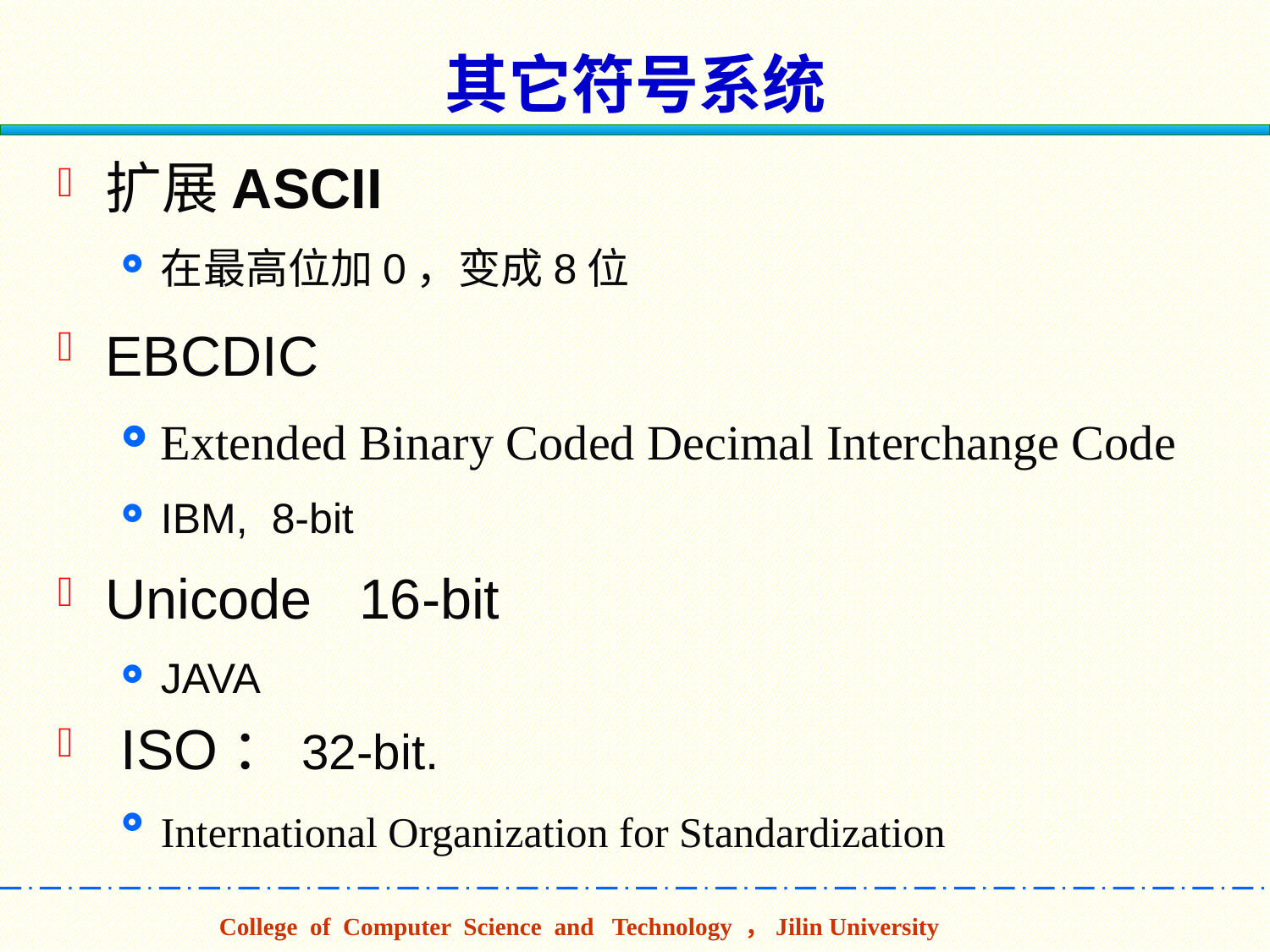

# 其它符号系统
扩展ASCII
在最高位加0，变成8位
EBCDIC
Extended Binary Coded Decimal Interchange Code
IBM,  8-bit
Unicode   16-bit
JAVA
 ISO：32-bit.
International Organization for Standardization